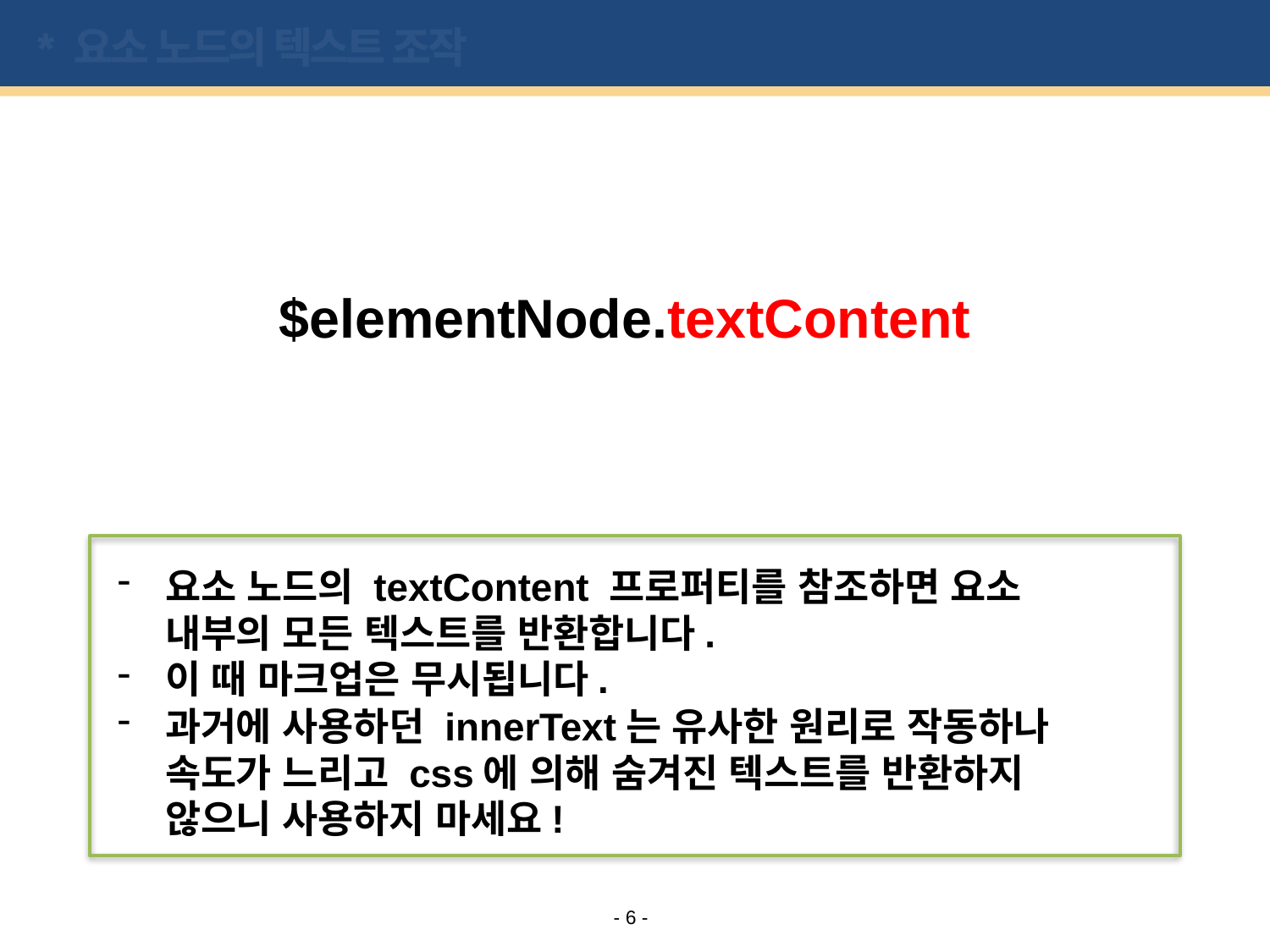

# * 요소 노드의 텍스트 조작
$elementNode.textContent

요소 노드의 textContent 프로퍼티를 참조하면 요소 내부의 모든 텍스트를 반환합니다.
이 때 마크업은 무시됩니다.
과거에 사용하던 innerText는 유사한 원리로 작동하나 속도가 느리고 css에 의해 숨겨진 텍스트를 반환하지 않으니 사용하지 마세요!